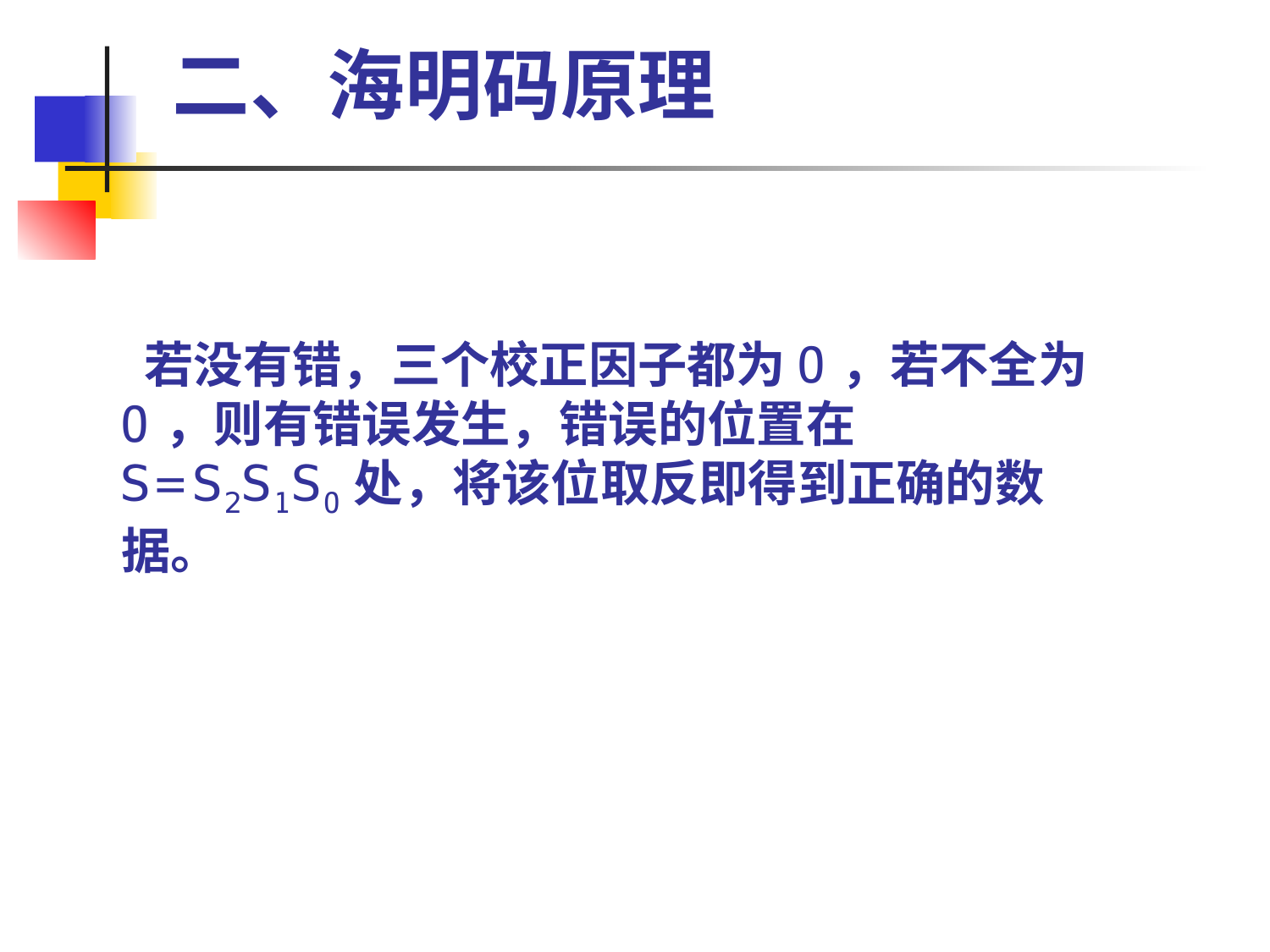

二、海明码原理

 若没有错，三个校正因子都为0，若不全为0，则有错误发生，错误的位置在   S=S2S1S0处，将该位取反即得到正确的数据。

13